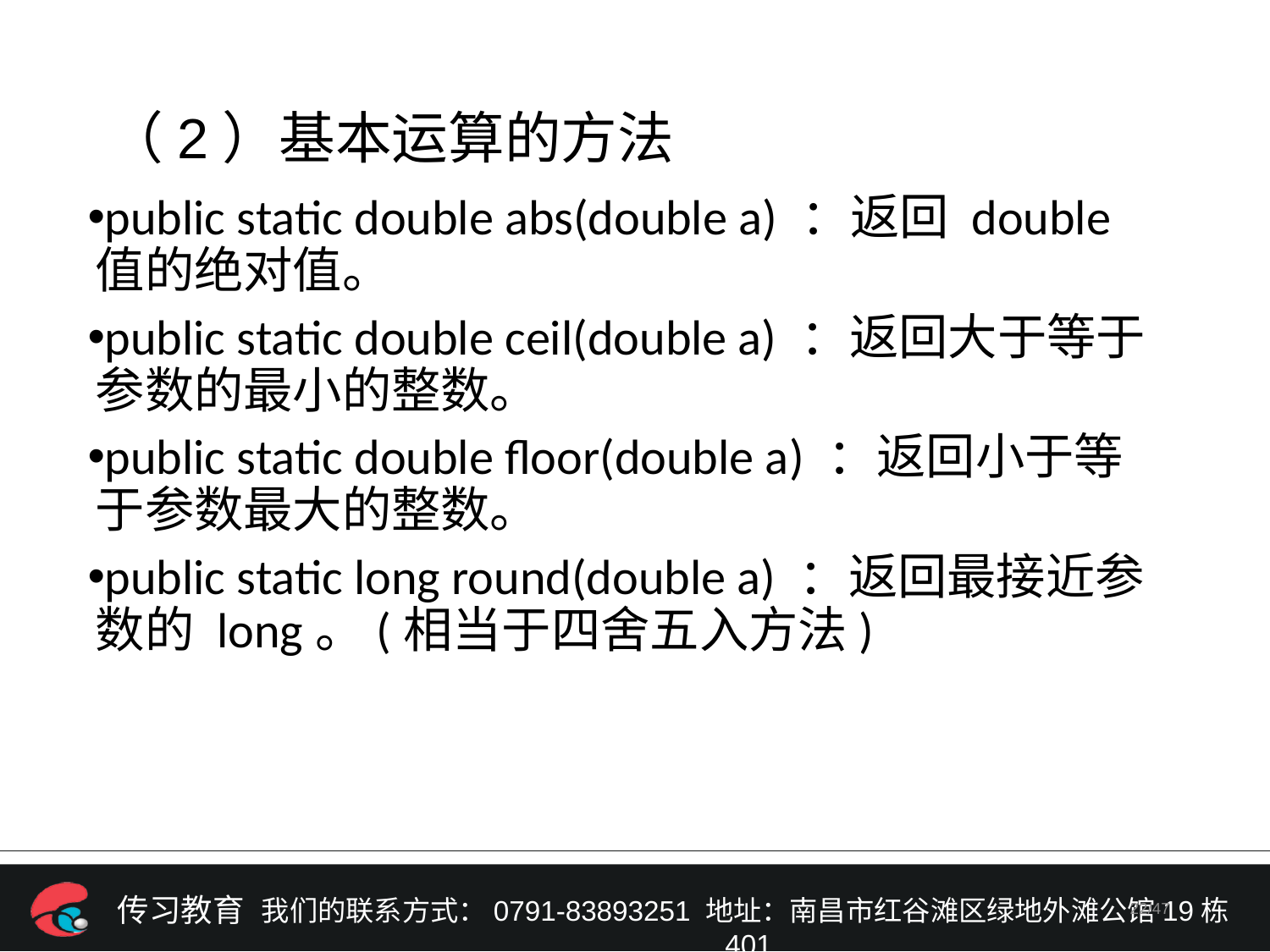

（2）基本运算的方法
public static double abs(double a) ：返回 double 值的绝对值。
public static double ceil(double a) ：返回大于等于参数的最小的整数。
public static double floor(double a) ：返回小于等于参数最大的整数。
public static long round(double a) ：返回最接近参数的 long。(相当于四舍五入方法)
22/47